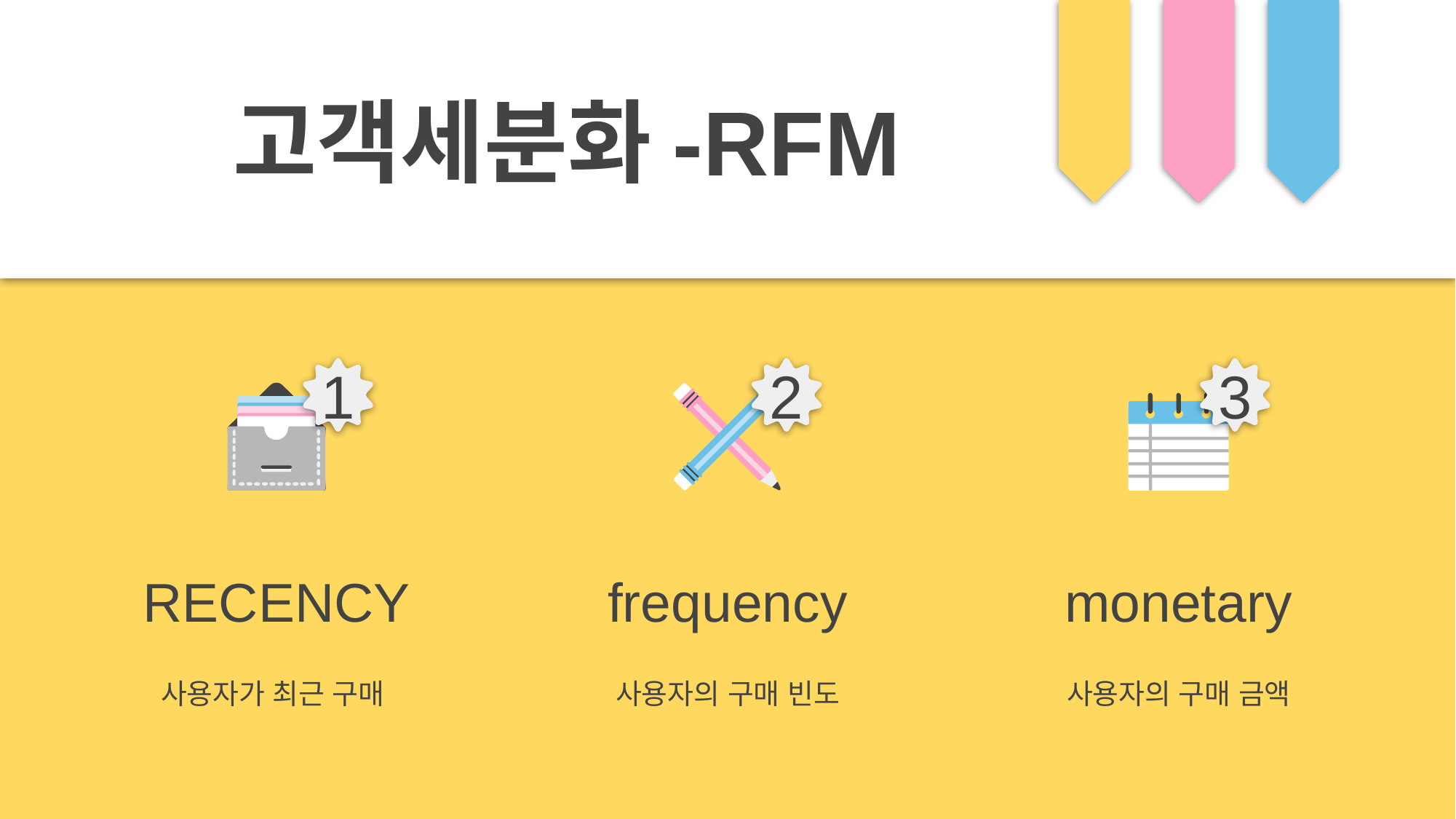

고객세분화-RFM
1
2
3

RECENCY
# frequency
monetary
사용자가 최근 구매
사용자의 구매 빈도
사용자의 구매 금액